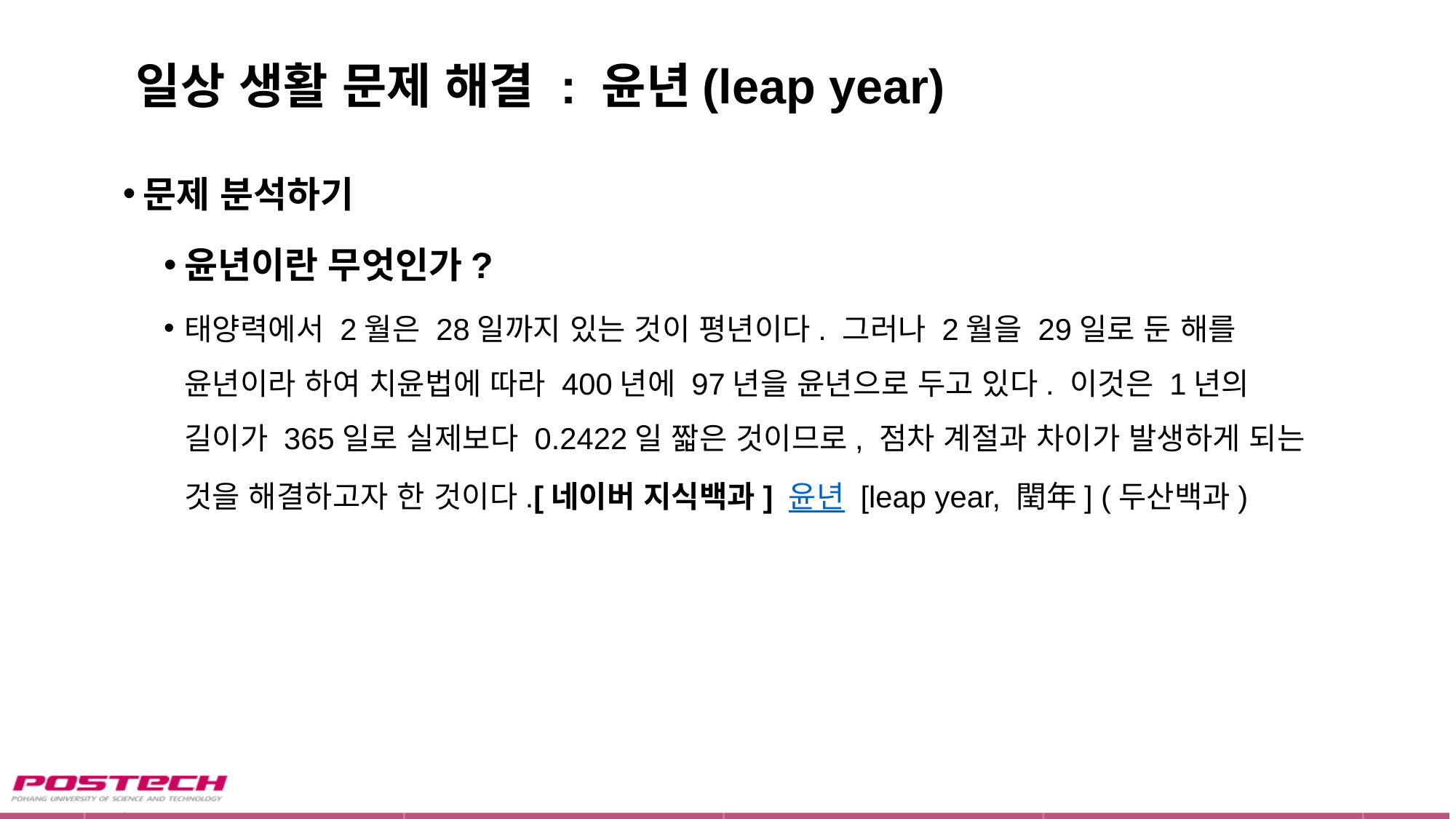

# 일상 생활 문제 해결 : 윤년(leap year)
문제 분석하기
윤년이란 무엇인가?
태양력에서 2월은 28일까지 있는 것이 평년이다. 그러나 2월을 29일로 둔 해를 윤년이라 하여 치윤법에 따라 400년에 97년을 윤년으로 두고 있다. 이것은 1년의 길이가 365일로 실제보다 0.2422일 짧은 것이므로, 점차 계절과 차이가 발생하게 되는 것을 해결하고자 한 것이다.[네이버 지식백과] 윤년 [leap year, 閏年] (두산백과)